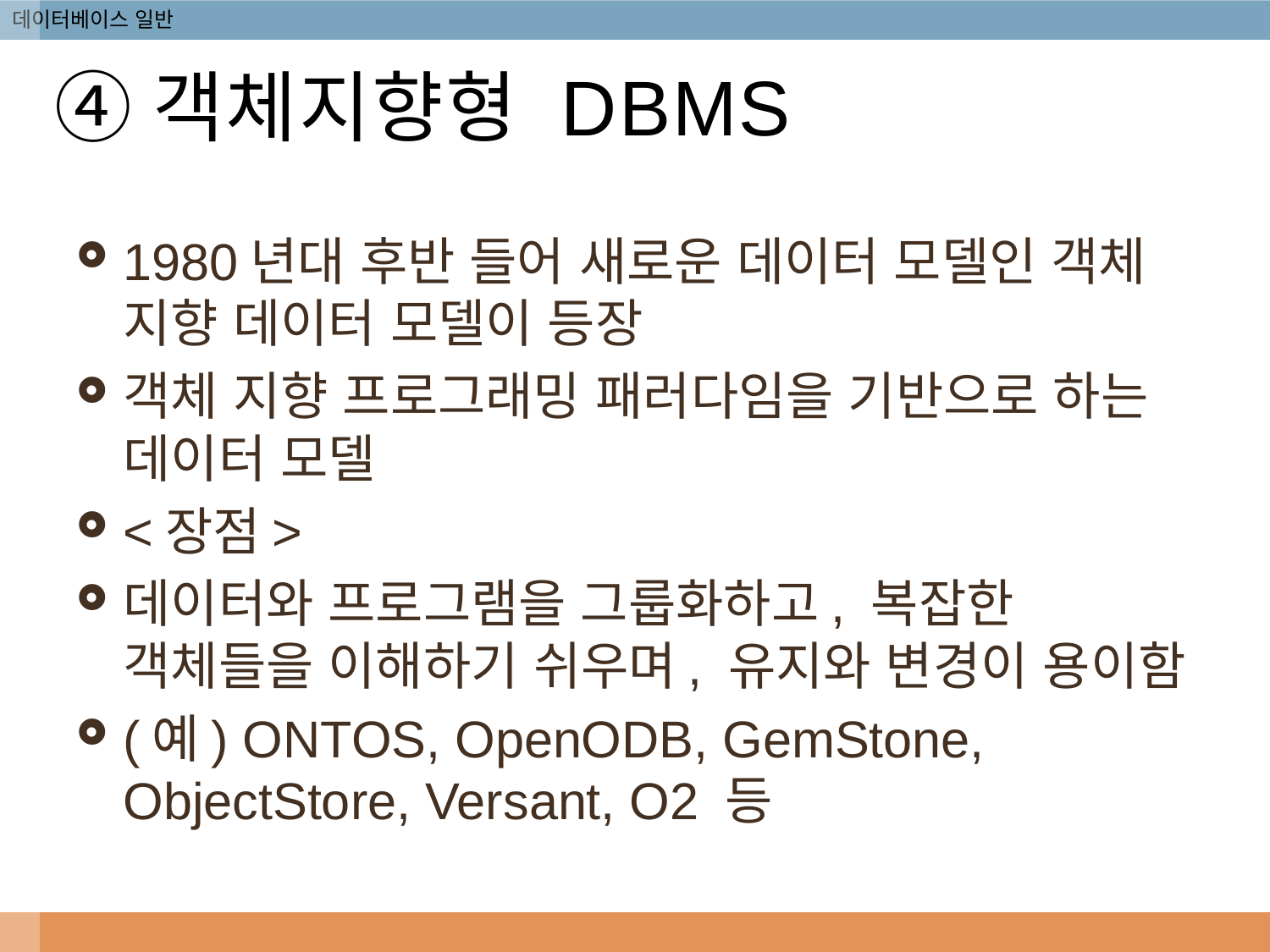

# ④객체지향형 DBMS
1980년대 후반 들어 새로운 데이터 모델인 객체 지향 데이터 모델이 등장
객체 지향 프로그래밍 패러다임을 기반으로 하는 데이터 모델
<장점>
데이터와 프로그램을 그룹화하고, 복잡한 객체들을 이해하기 쉬우며, 유지와 변경이 용이함
(예) ONTOS, OpenODB, GemStone, ObjectStore, Versant, O2 등